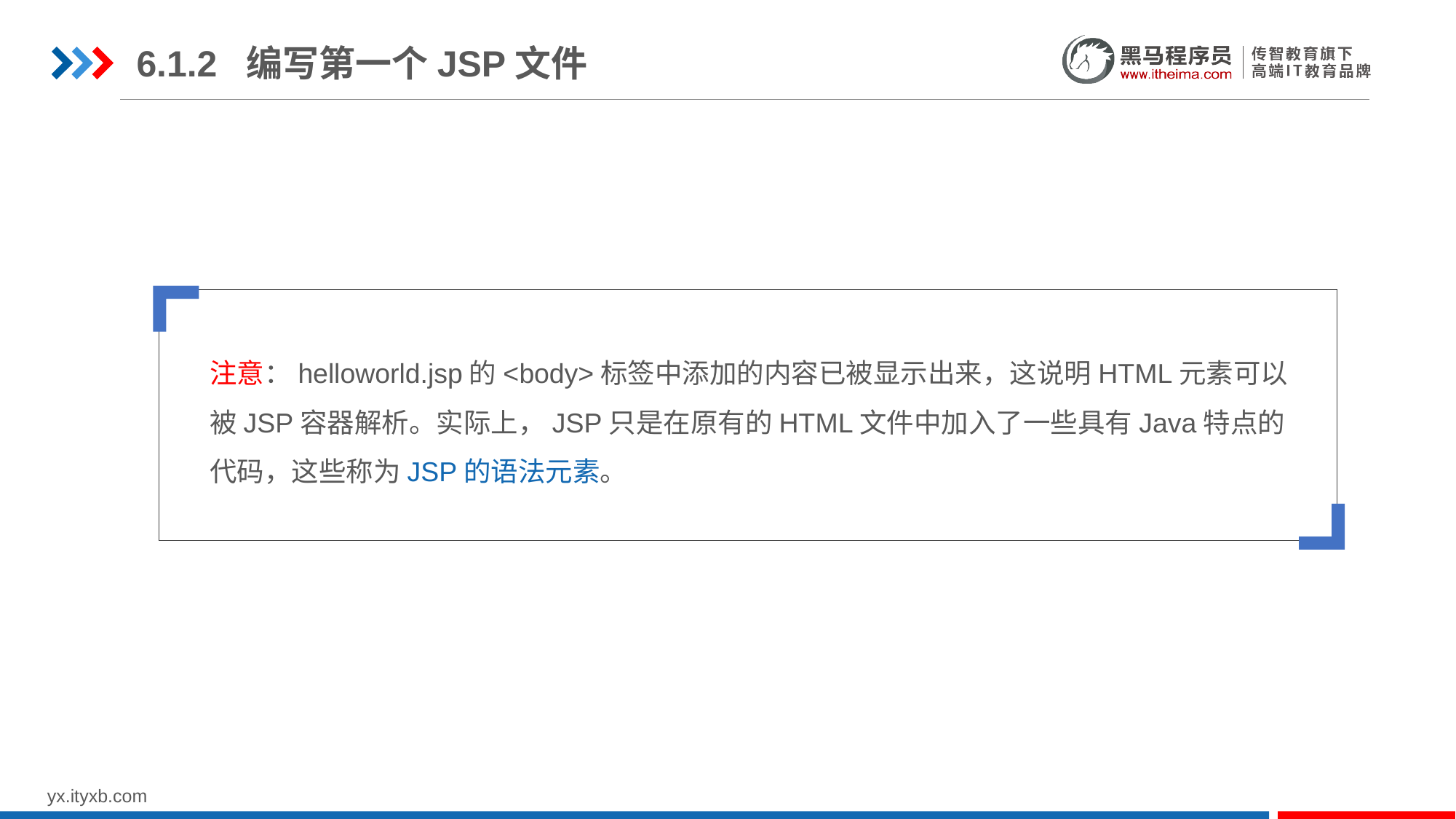

6.1.2  编写第一个JSP文件

注意：helloworld.jsp的<body>标签中添加的内容已被显示出来，这说明HTML元素可以被JSP容器解析。实际上，JSP只是在原有的HTML文件中加入了一些具有Java特点的代码，这些称为JSP的语法元素。